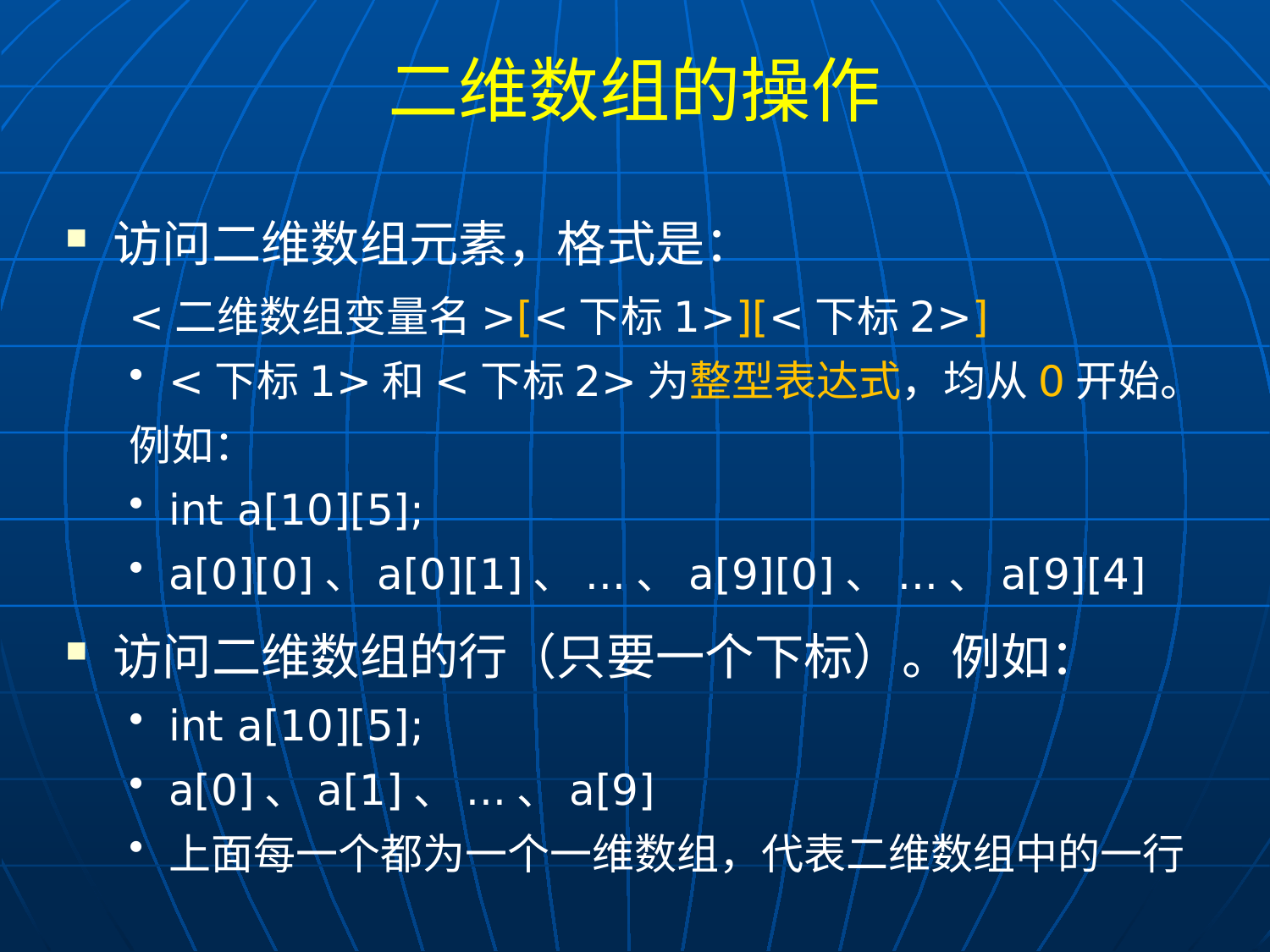

# 二维数组的操作
访问二维数组元素，格式是：
<二维数组变量名>[<下标1>][<下标2>]
<下标1>和<下标2>为整型表达式，均从0开始。
例如：
int a[10][5];
a[0][0]、a[0][1]、...、a[9][0]、...、a[9][4]
访问二维数组的行（只要一个下标）。例如：
int a[10][5];
a[0]、a[1]、...、a[9]
上面每一个都为一个一维数组，代表二维数组中的一行